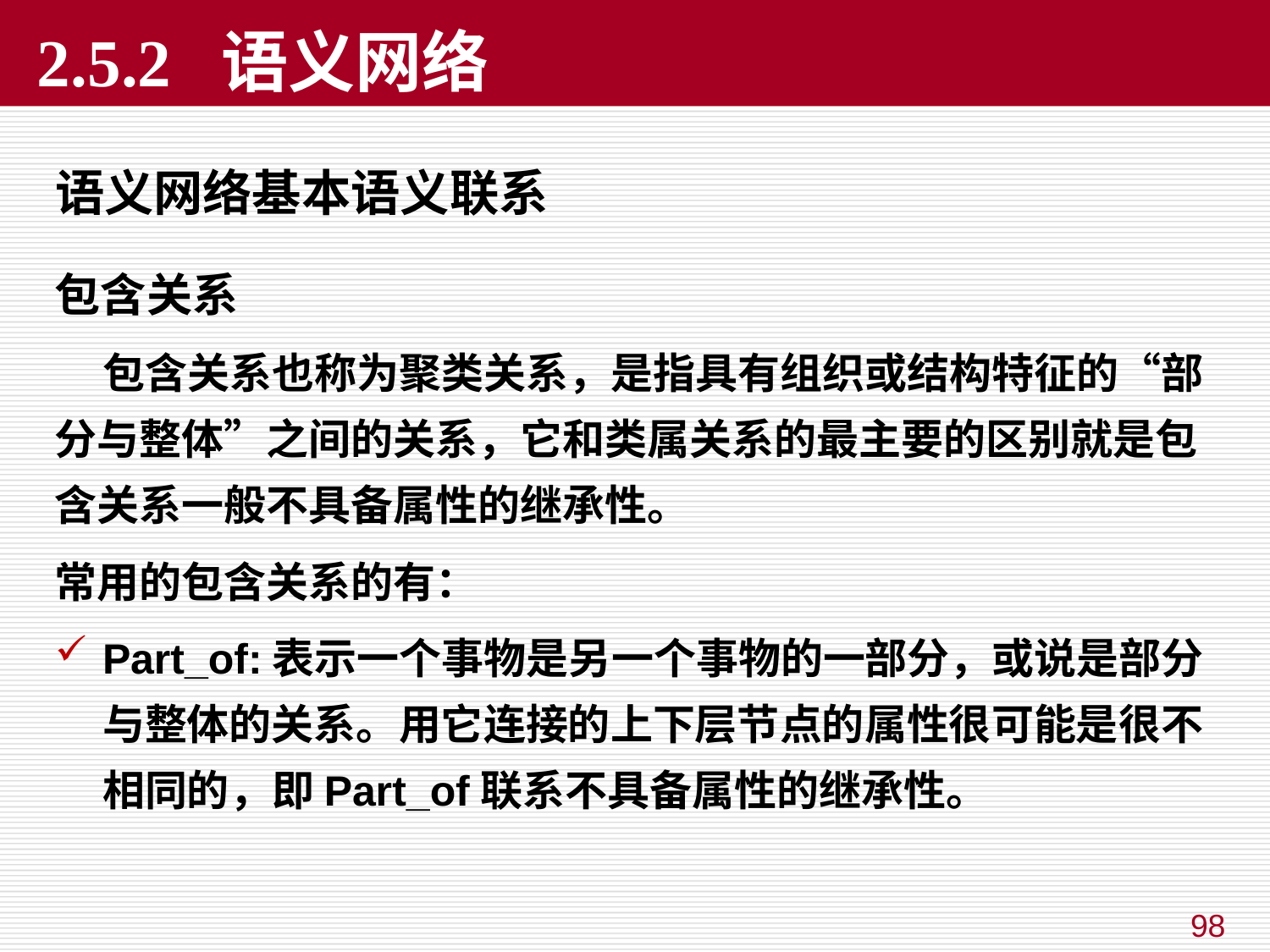

# 2.5.2  语义网络
语义网络基本语义联系
包含关系
    包含关系也称为聚类关系，是指具有组织或结构特征的“部分与整体”之间的关系，它和类属关系的最主要的区别就是包含关系一般不具备属性的继承性。
常用的包含关系的有：
Part_of:表示一个事物是另一个事物的一部分，或说是部分与整体的关系。用它连接的上下层节点的属性很可能是很不相同的，即Part_of联系不具备属性的继承性。
98